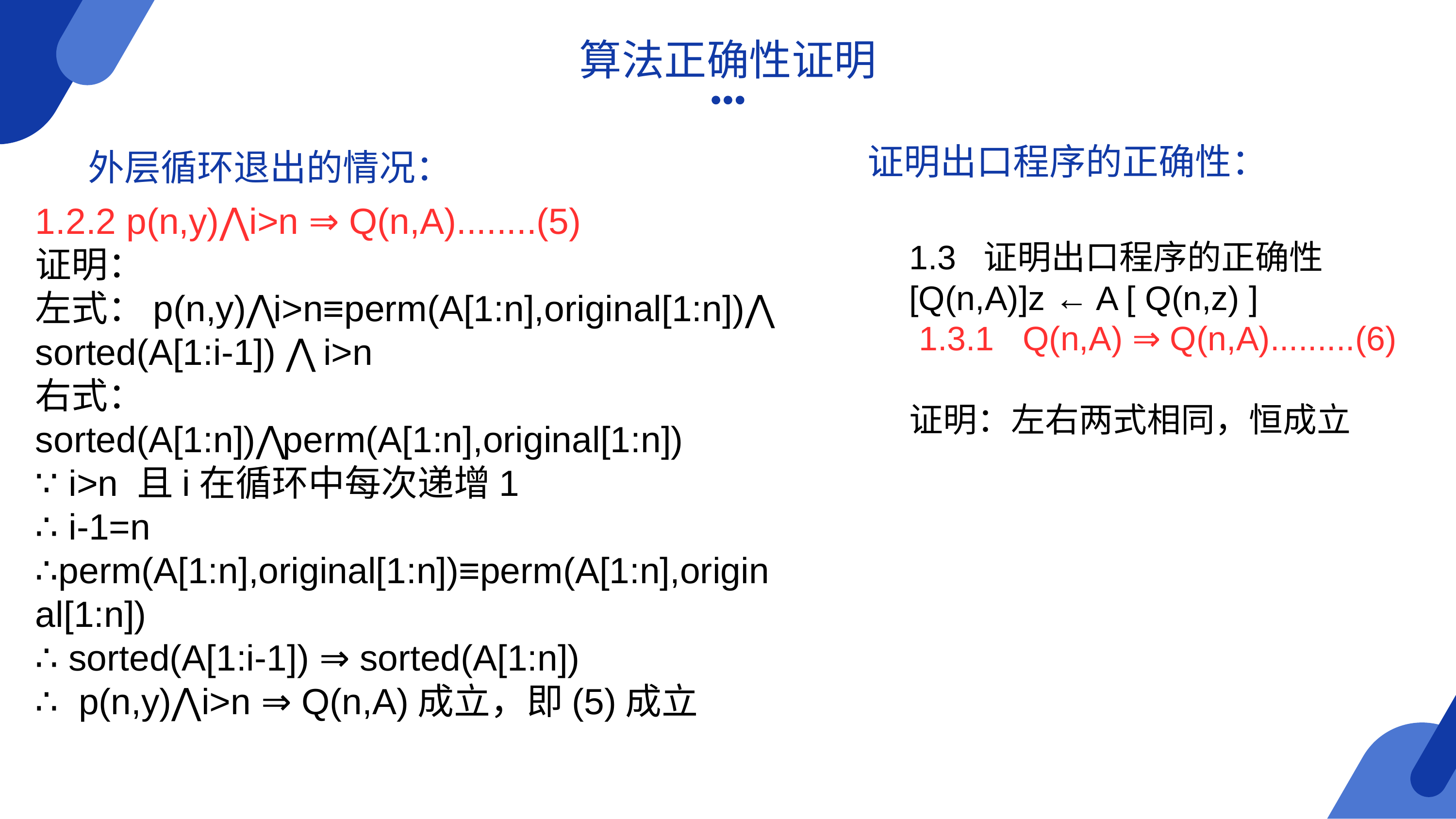

算法正确性证明

证明出口程序的正确性：
外层循环退出的情况：
1.2.2 p(n,y)⋀i>n ⇒ Q(n,A)........(5)
证明：
左式：p(n,y)⋀i>n≡perm(A[1:n],original[1:n])⋀
sorted(A[1:i-1]) ⋀ i>n
右式：sorted(A[1:n])⋀perm(A[1:n],original[1:n])
∵ i>n 且i在循环中每次递增1
∴ i-1=n
∴perm(A[1:n],original[1:n])≡perm(A[1:n],original[1:n])
∴ sorted(A[1:i-1]) ⇒ sorted(A[1:n])
∴  p(n,y)⋀i>n ⇒ Q(n,A)成立，即(5)成立
1.3  证明出口程序的正确性
[Q(n,A)]z ← A [ Q(n,z) ]
 1.3.1   Q(n,A) ⇒ Q(n,A).........(6)

证明：左右两式相同，恒成立